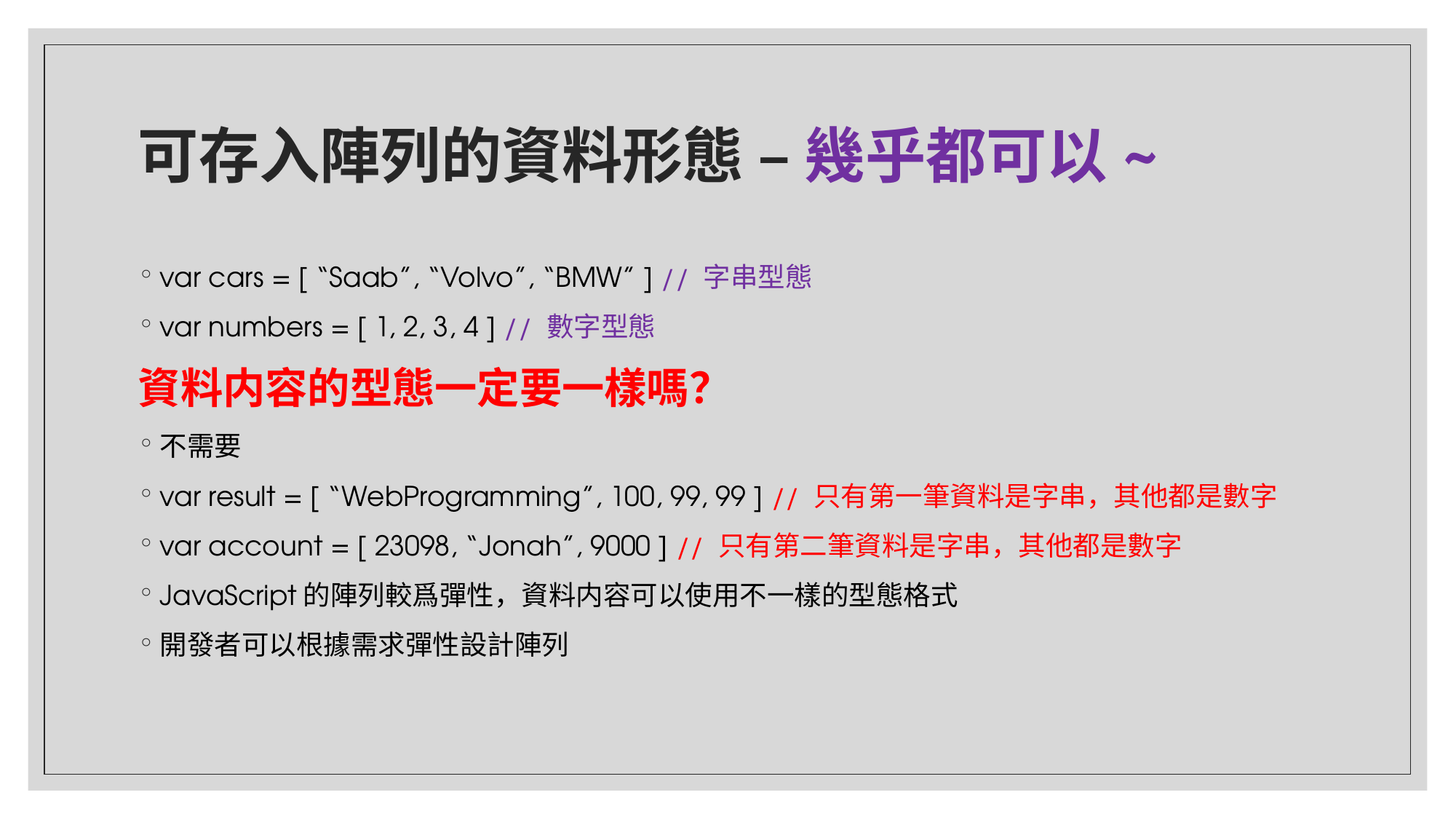

# 可存入陣列的資料形態 – 幾乎都可以~
var cars = [ “Saab”, “Volvo”, “BMW” ] // 字串型態
var numbers = [ 1, 2, 3, 4 ] // 數字型態
資料内容的型態一定要一樣嗎？
不需要
var result = [ “WebProgramming”, 100, 99, 99 ] // 只有第一筆資料是字串，其他都是數字
var account = [ 23098, “Jonah”, 9000 ] // 只有第二筆資料是字串，其他都是數字
JavaScript的陣列較爲彈性，資料内容可以使用不一樣的型態格式
開發者可以根據需求彈性設計陣列